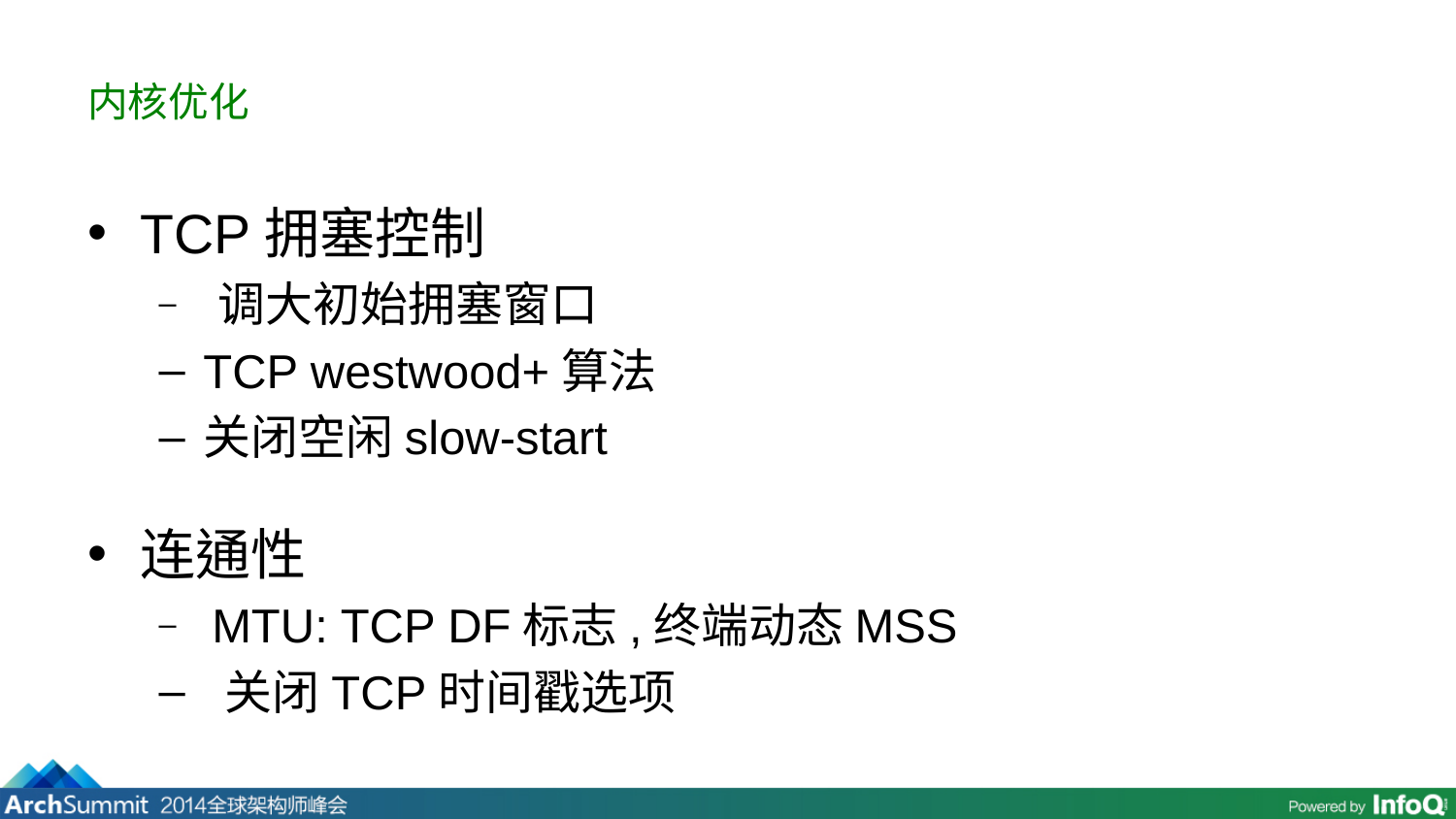

# 内核优化
TCP拥塞控制
 调大初始拥塞窗口
TCP westwood+算法
关闭空闲slow-start

连通性
 MTU: TCP DF标志,终端动态MSS
 关闭TCP时间戳选项